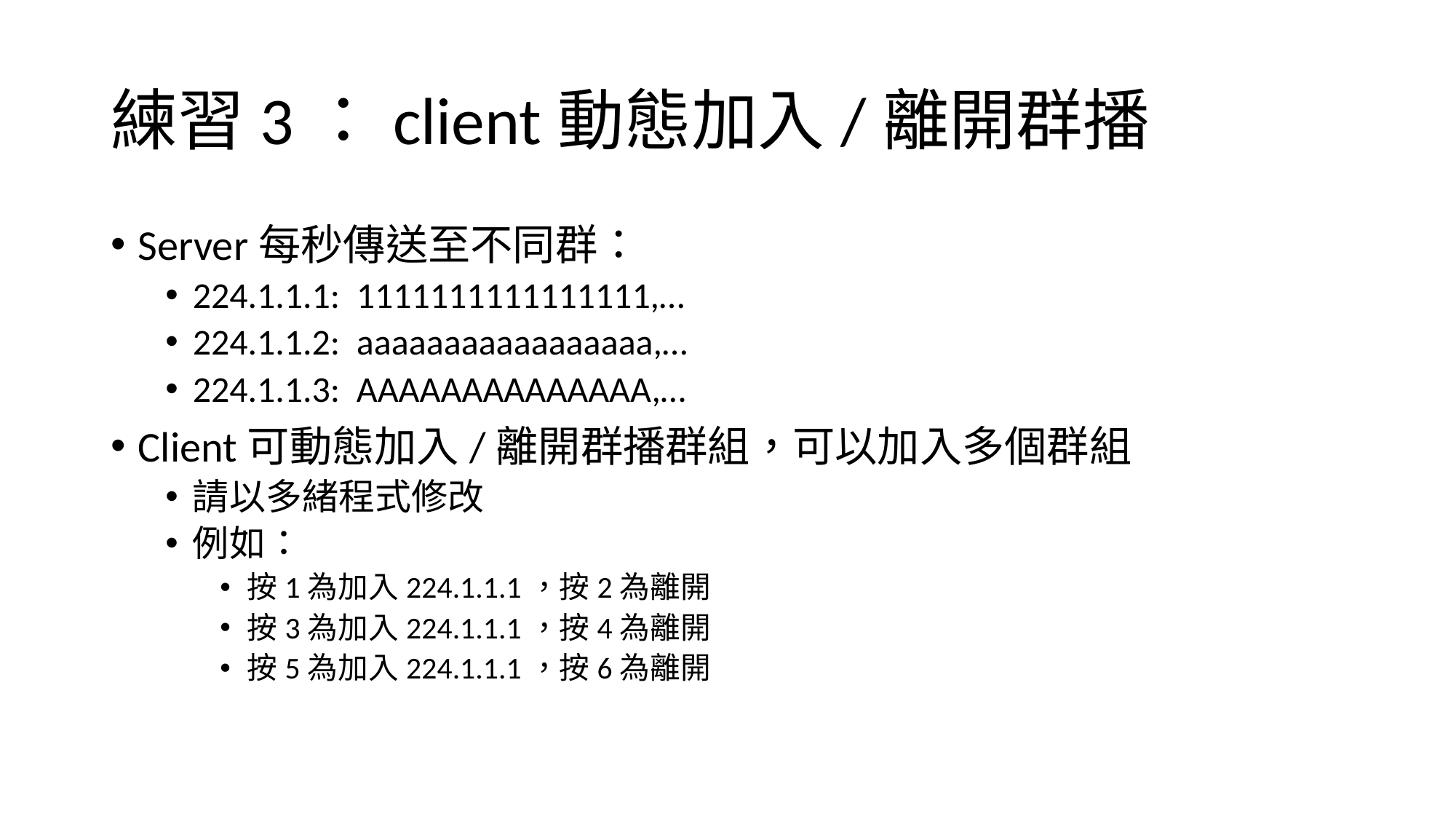

# 練習3：client動態加入/離開群播
Server每秒傳送至不同群：
224.1.1.1:  1111111111111111,…
224.1.1.2:  aaaaaaaaaaaaaaaaa,…
224.1.1.3:  AAAAAAAAAAAAAA,…
Client可動態加入/離開群播群組，可以加入多個群組
請以多緒程式修改
例如：
按1為加入224.1.1.1，按2為離開
按3為加入224.1.1.1，按4為離開
按5為加入224.1.1.1，按6為離開